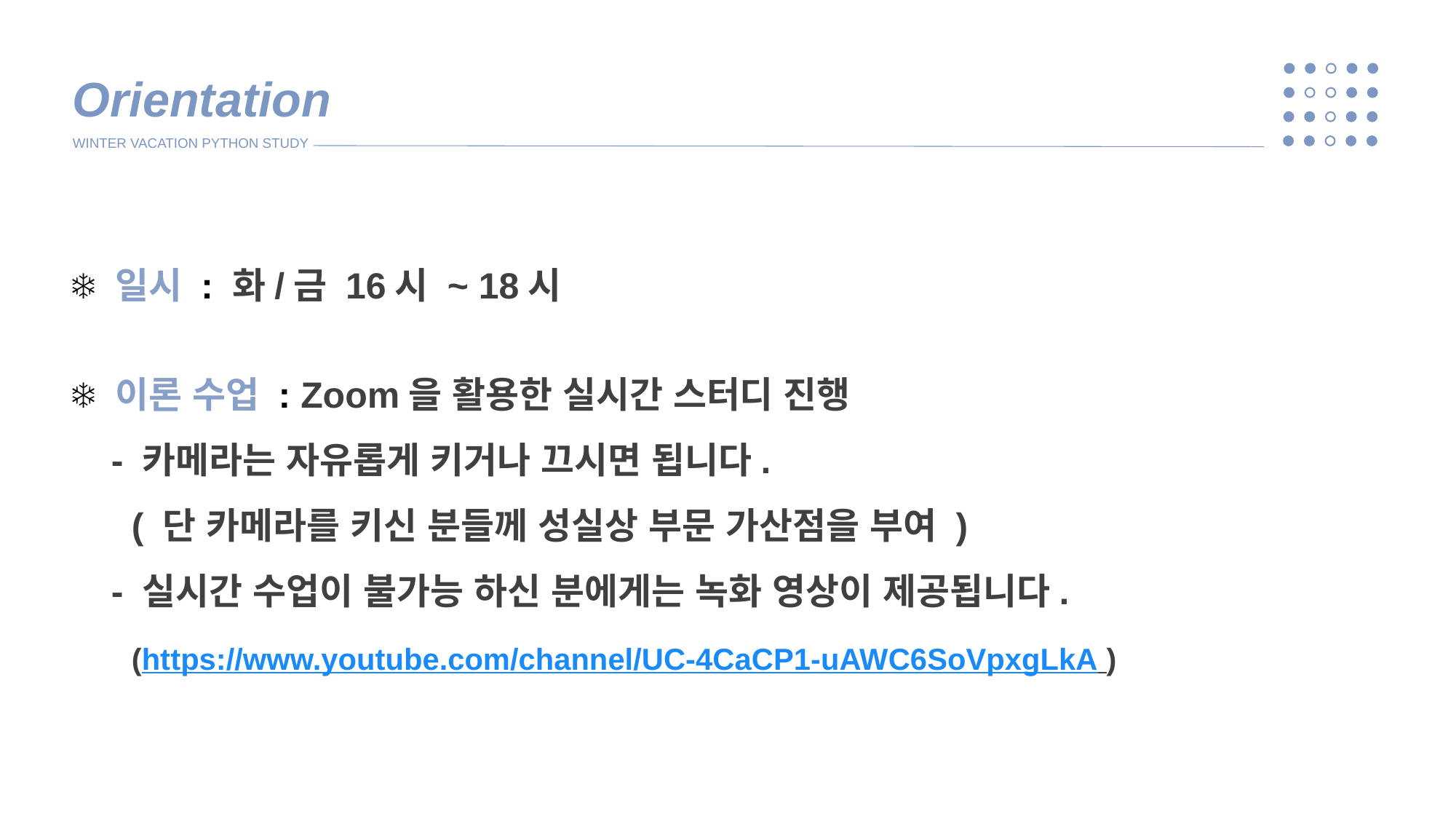

Orientation
WINTER VACATION PYTHON STUDY

❄ 일시 : 화/금 16시 ~ 18시

❄ 이론 수업 : Zoom을 활용한 실시간 스터디 진행
    - 카메라는 자유롭게 키거나 끄시면 됩니다.
      ( 단 카메라를 키신 분들께 성실상 부문 가산점을 부여 )
    - 실시간 수업이 불가능 하신 분에게는 녹화 영상이 제공됩니다.
      (https://www.youtube.com/channel/UC-4CaCP1-uAWC6SoVpxgLkA )